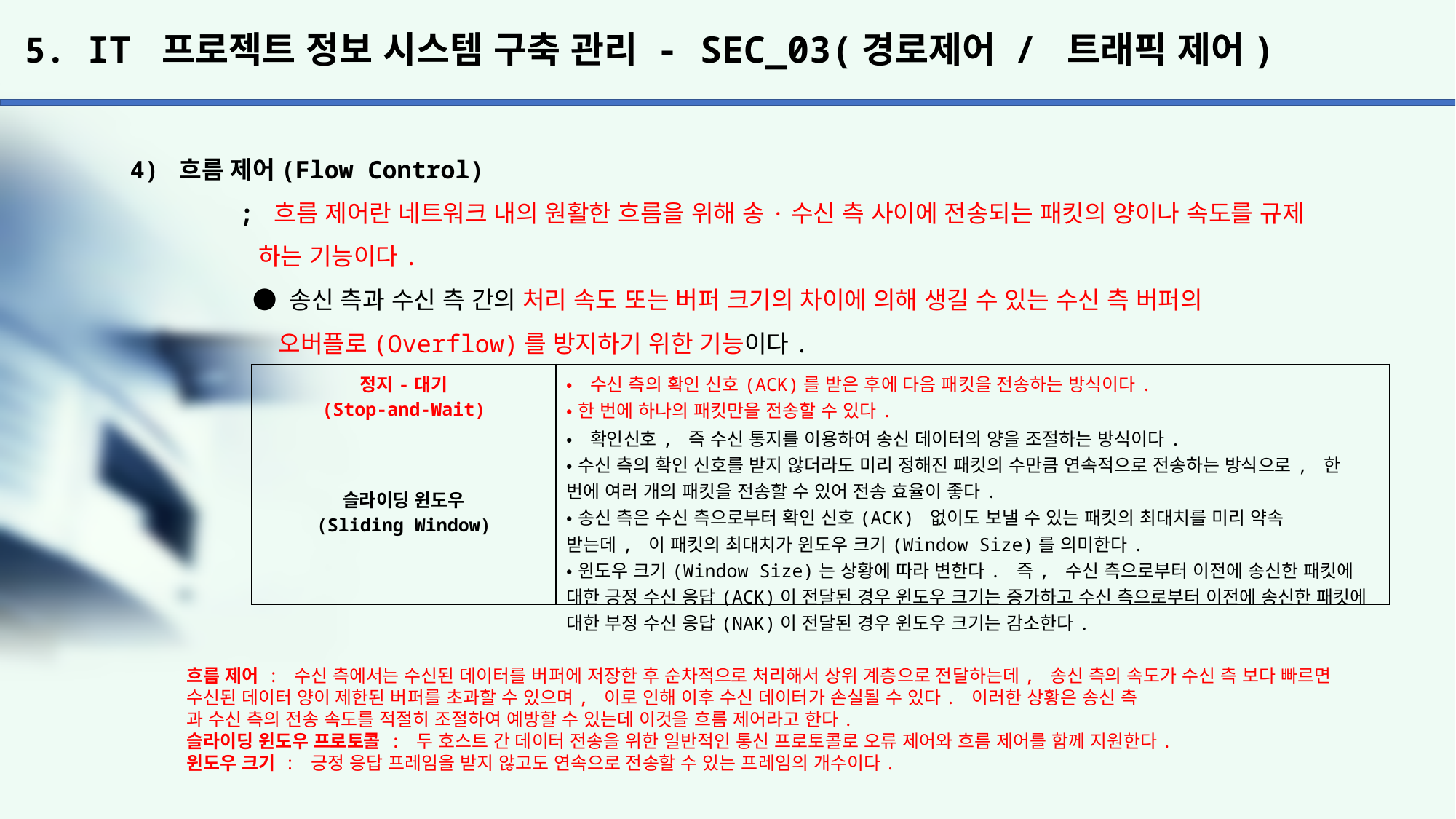

# 5. IT 프로젝트 정보 시스템 구축 관리 - SEC_03(경로제어 / 트래픽 제어)
4) 흐름 제어(Flow Control)
	; 흐름 제어란 네트워크 내의 원활한 흐름을 위해 송·수신 측 사이에 전송되는 패킷의 양이나 속도를 규제
	  하는 기능이다.
	  ● 송신 측과 수신 측 간의 처리 속도 또는 버퍼 크기의 차이에 의해 생길 수 있는 수신 측 버퍼의
	     오버플로(Overflow)를 방지하기 위한 기능이다.

| 정지-대기 (Stop-and-Wait) | •수신 측의 확인 신호(ACK)를 받은 후에 다음 패킷을 전송하는 방식이다. •한 번에 하나의 패킷만을 전송할 수 있다. |
| --- | --- |
| 슬라이딩 윈도우 (Sliding Window) | •확인신호, 즉 수신 통지를 이용하여 송신 데이터의 양을 조절하는 방식이다. •수신 측의 확인 신호를 받지 않더라도 미리 정해진 패킷의 수만큼 연속적으로 전송하는 방식으로, 한 번에 여러 개의 패킷을 전송할 수 있어 전송 효율이 좋다. •송신 측은 수신 측으로부터 확인 신호(ACK) 없이도 보낼 수 있는 패킷의 최대치를 미리 약속 받는데, 이 패킷의 최대치가 윈도우 크기(Window Size)를 의미한다. •윈도우 크기(Window Size)는 상황에 따라 변한다. 즉, 수신 측으로부터 이전에 송신한 패킷에 대한 긍정 수신 응답(ACK)이 전달된 경우 윈도우 크기는 증가하고 수신 측으로부터 이전에 송신한 패킷에 대한 부정 수신 응답(NAK)이 전달된 경우 윈도우 크기는 감소한다. |
흐름 제어 : 수신 측에서는 수신된 데이터를 버퍼에 저장한 후 순차적으로 처리해서 상위 계층으로 전달하는데, 송신 측의 속도가 수신 측 보다 빠르면 수신된 데이터 양이 제한된 버퍼를 초과할 수 있으며, 이로 인해 이후 수신 데이터가 손실될 수 있다. 이러한 상황은 송신 측
과 수신 측의 전송 속도를 적절히 조절하여 예방할 수 있는데 이것을 흐름 제어라고 한다.
슬라이딩 윈도우 프로토콜 : 두 호스트 간 데이터 전송을 위한 일반적인 통신 프로토콜로 오류 제어와 흐름 제어를 함께 지원한다.
윈도우 크기 : 긍정 응답 프레임을 받지 않고도 연속으로 전송할 수 있는 프레임의 개수이다.